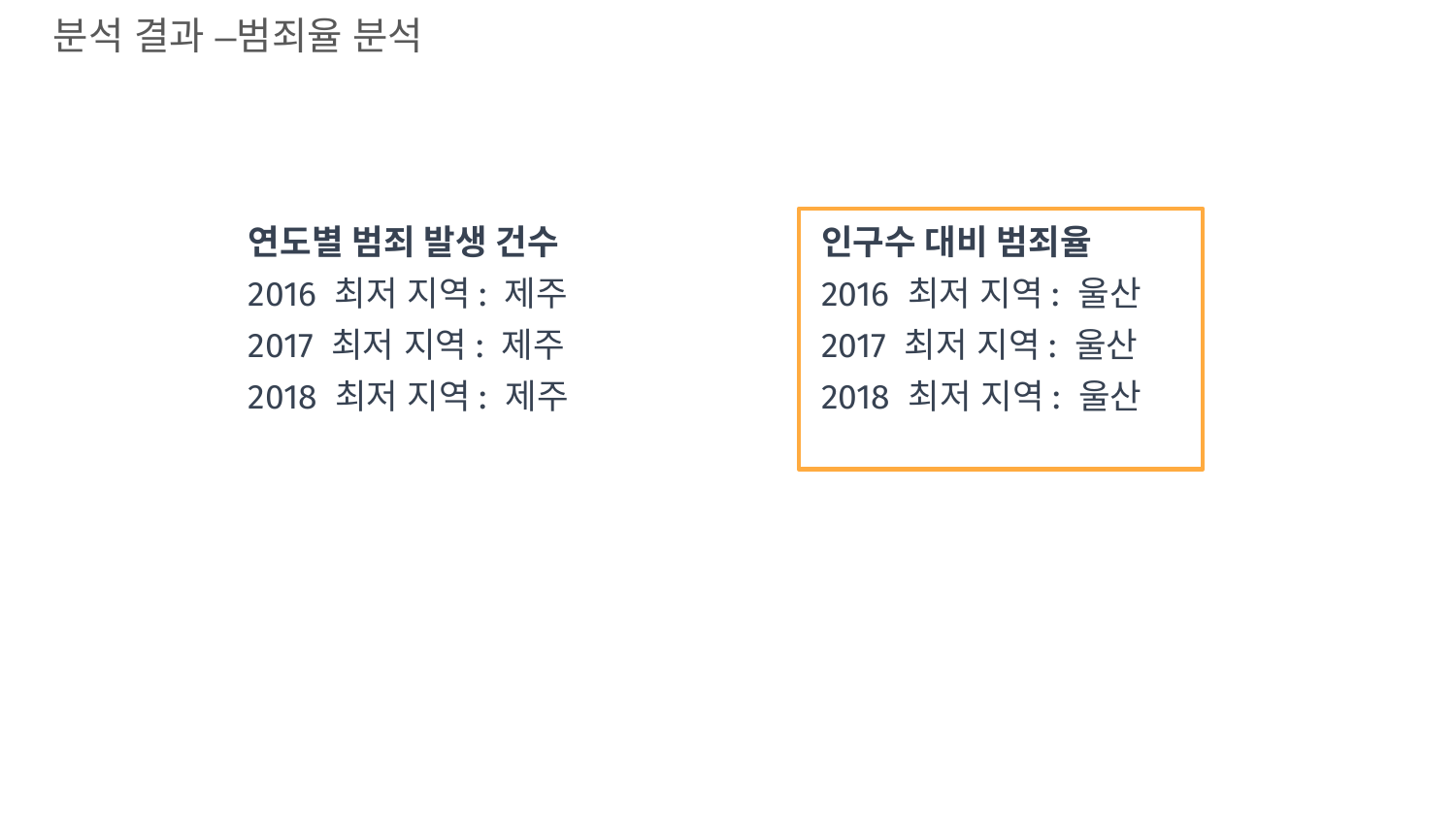

분석 결과 –범죄율 분석

연도별 범죄 발생 건수
2016 최저 지역: 제주
2017 최저 지역: 제주
2018 최저 지역: 제주

인구수 대비 범죄율
2016 최저 지역: 울산
2017 최저 지역: 울산
2018 최저 지역: 울산